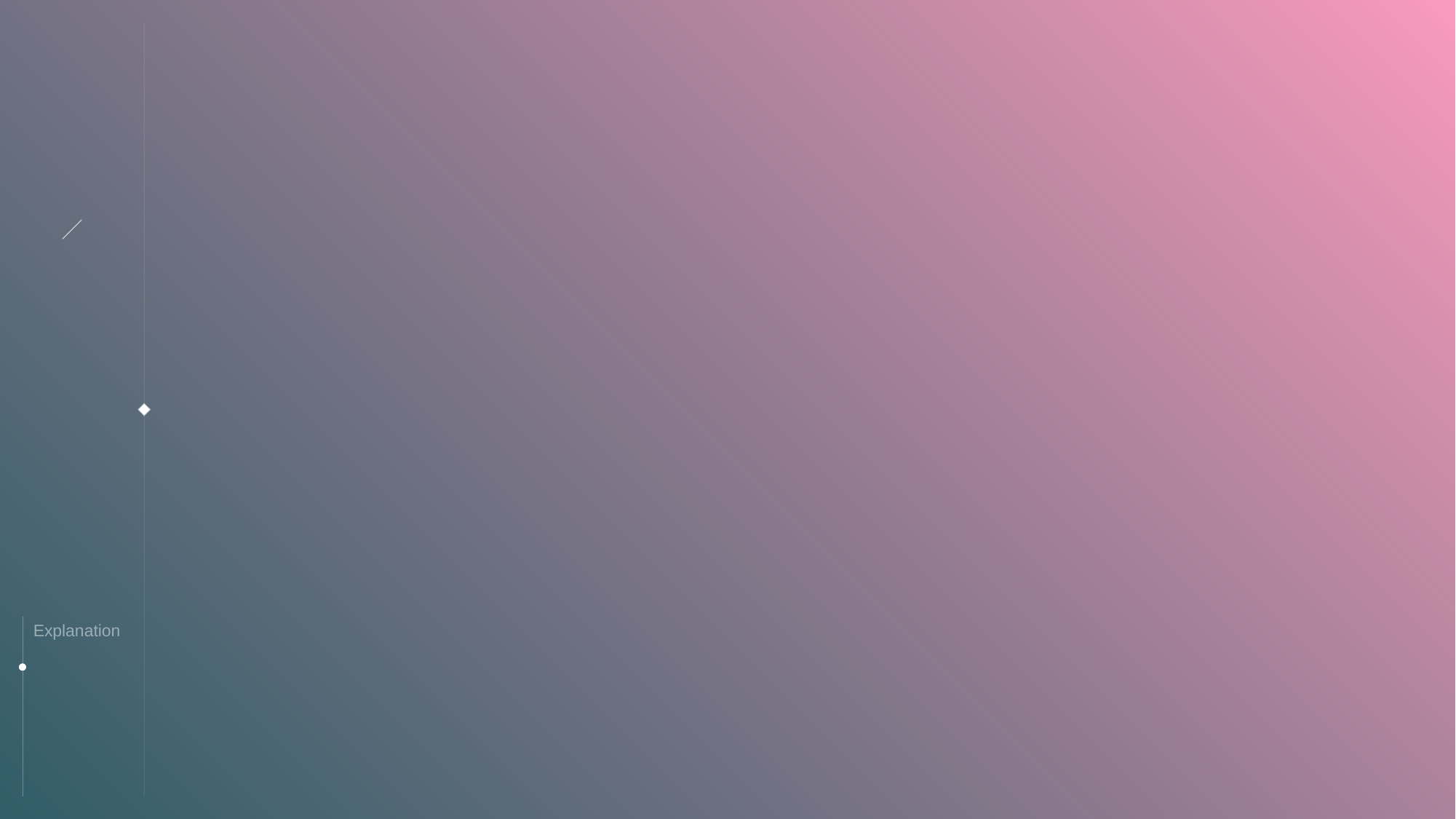

# 1. 개요
게시판은 사람들이 많이 지나다는 곳에 배치 되어 있습니다.
학교,회사,공공기관 에는 많은 공지들이 올라온다 . 각종 포스터들 뿐만 아니라 공지사항들이 게시판에 기재된다. 매번 수 작업으로 붙여야 하며 기간이 지난 포스터는 계속 해서 남아있습니다.
주요 공지사항 등 학생들이 반드시 알아야하는 공지들도 학교홈페이지 등을 통해 확인해야 합니다.
재해재난 발생시 많이 지나다닌 곳에 알기 쉬운 대피경로를 확인 할 수 있습니다.
날씨 이제 찾아오는 황사 미세먼지 등 다른 기타 정보에 대해서도
  확인이 가능합니다.

Explanation
Concept
Function
Practicality
Problem

8